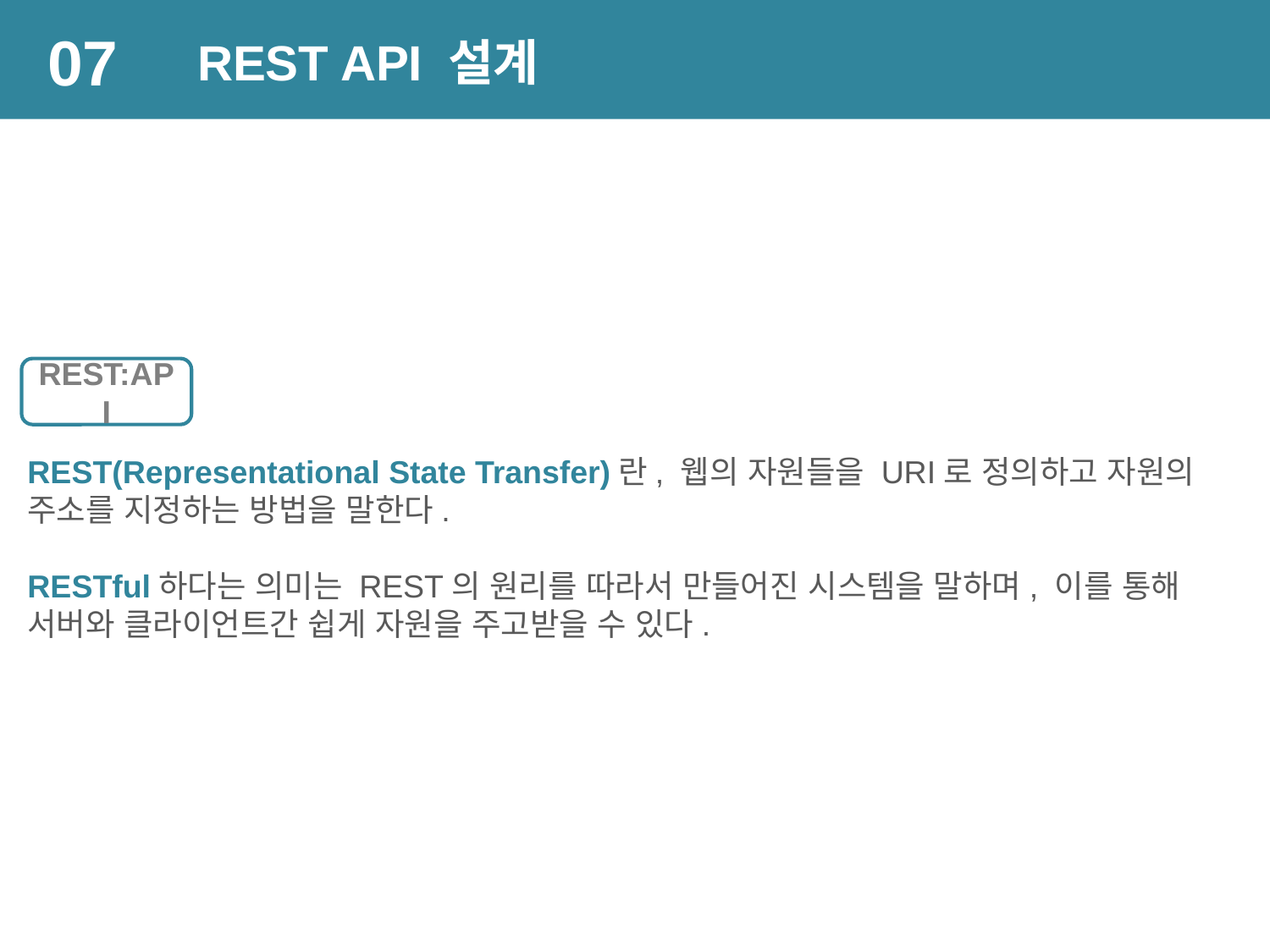

07
REST API 설계
REST:API
REST(Representational State Transfer)란, 웹의 자원들을 URI로 정의하고 자원의
주소를 지정하는 방법을 말한다.

RESTful하다는 의미는 REST의 원리를 따라서 만들어진 시스템을 말하며, 이를 통해 서버와 클라이언트간 쉽게 자원을 주고받을 수 있다.